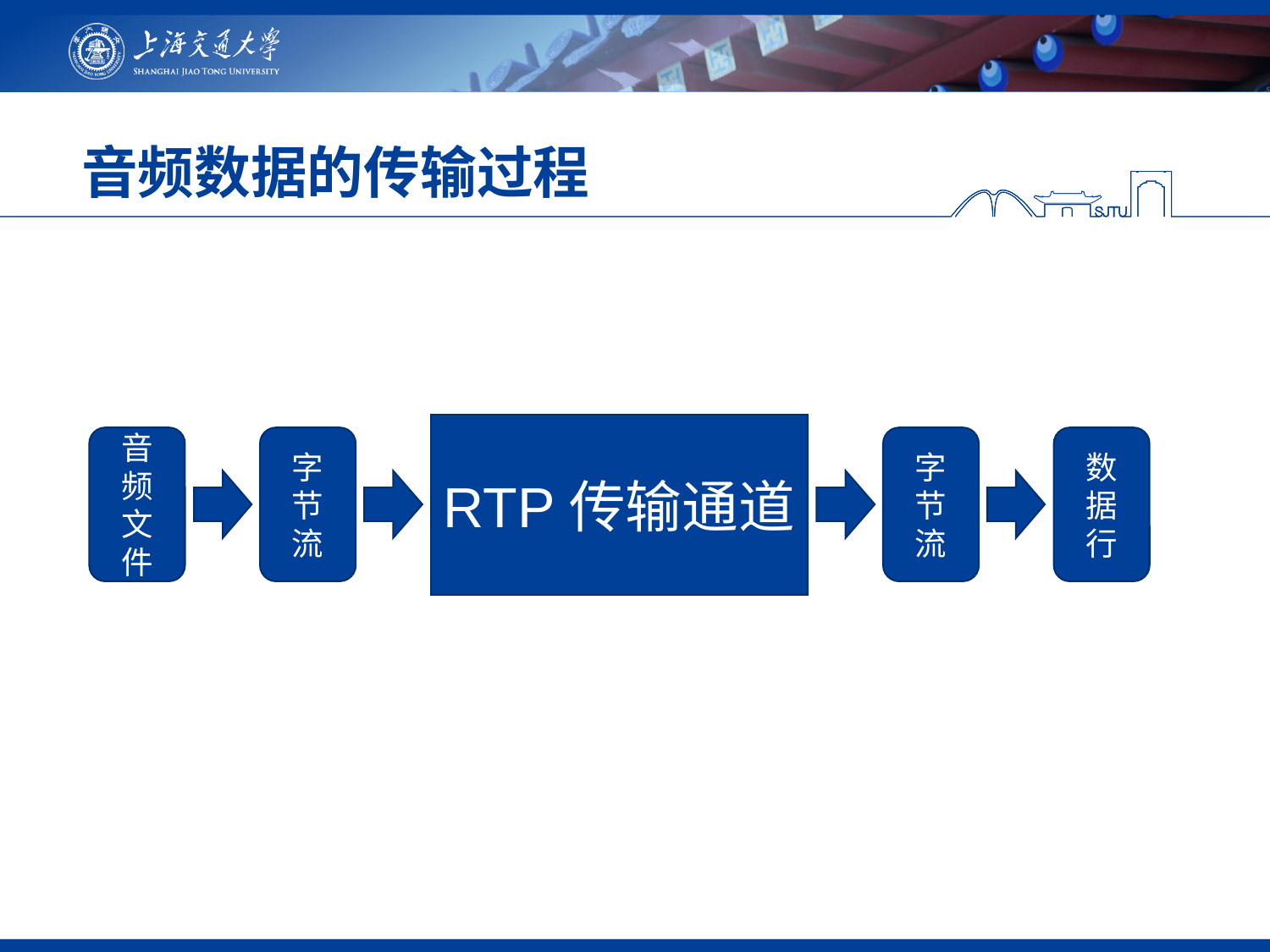

# 音频数据的传输过程
RTP传输通道
数据行
音频文件
字节流
字节流